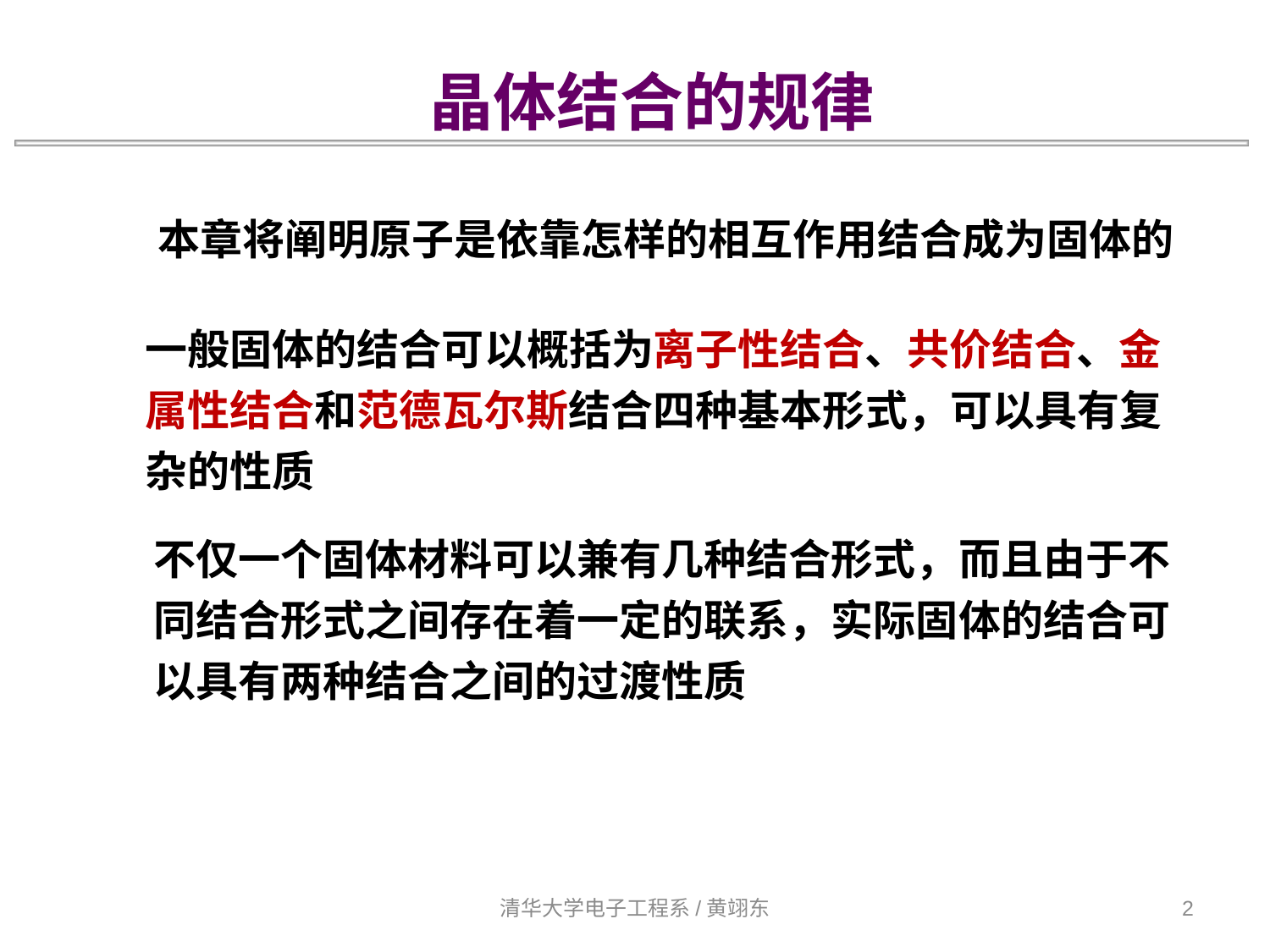

晶体结合的规律

 本章将阐明原子是依靠怎样的相互作用结合成为固体的
一般固体的结合可以概括为离子性结合、共价结合、金属性结合和范德瓦尔斯结合四种基本形式，可以具有复杂的性质
不仅一个固体材料可以兼有几种结合形式，而且由于不同结合形式之间存在着一定的联系，实际固体的结合可以具有两种结合之间的过渡性质
清华大学电子工程系/黄翊东
2